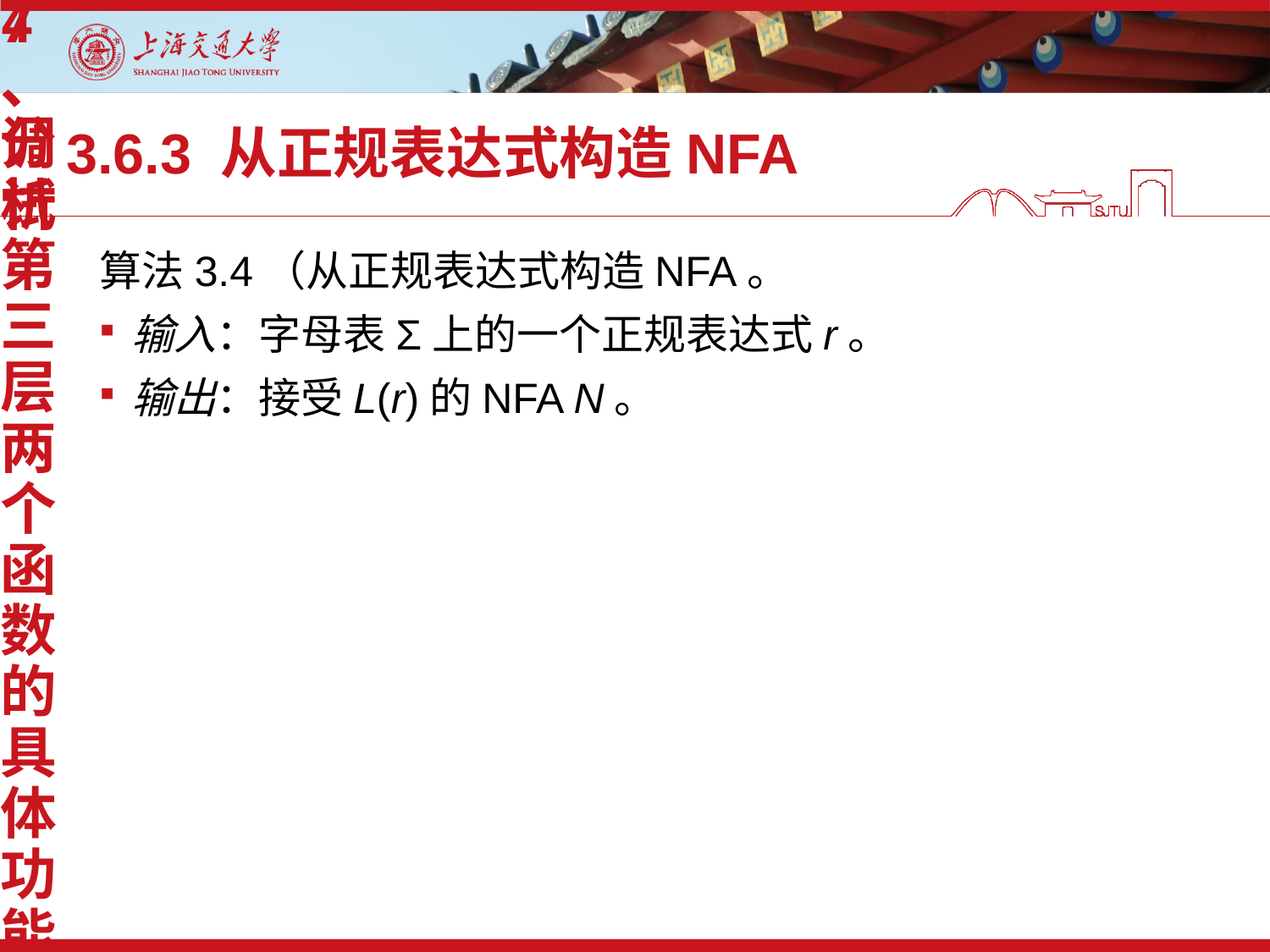

4、分析第三层两个函数的具体功能
7、调试
# 3.6.3 从正规表达式构造NFA
算法3.4（从正规表达式构造NFA。
输入：字母表Σ上的一个正规表达式r。
输出：接受L(r)的NFA N。